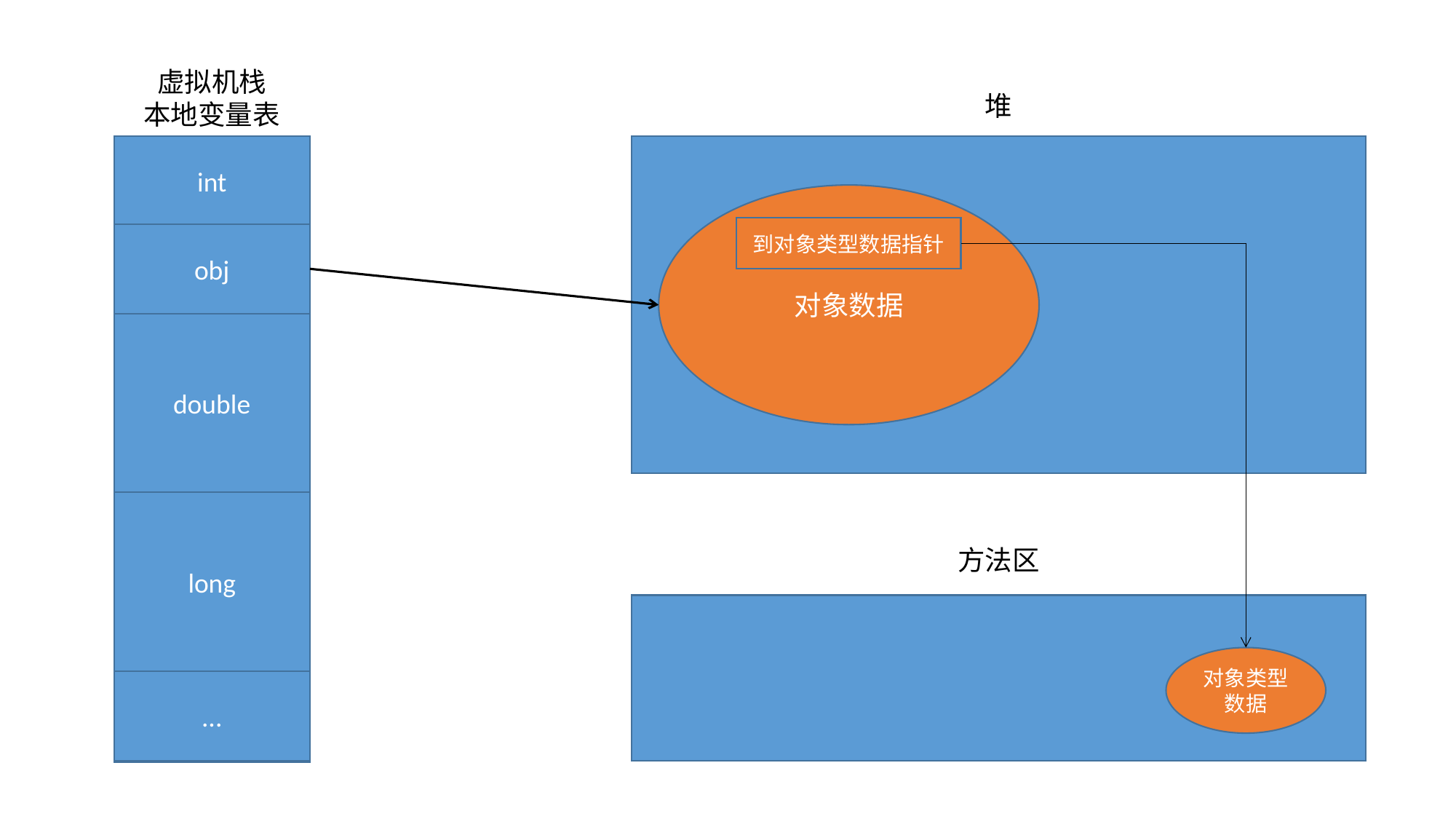

虚拟机栈
本地变量表
堆

int

对象数据
到对象类型数据指针
obj
double
long
方法区

对象类型数据
...